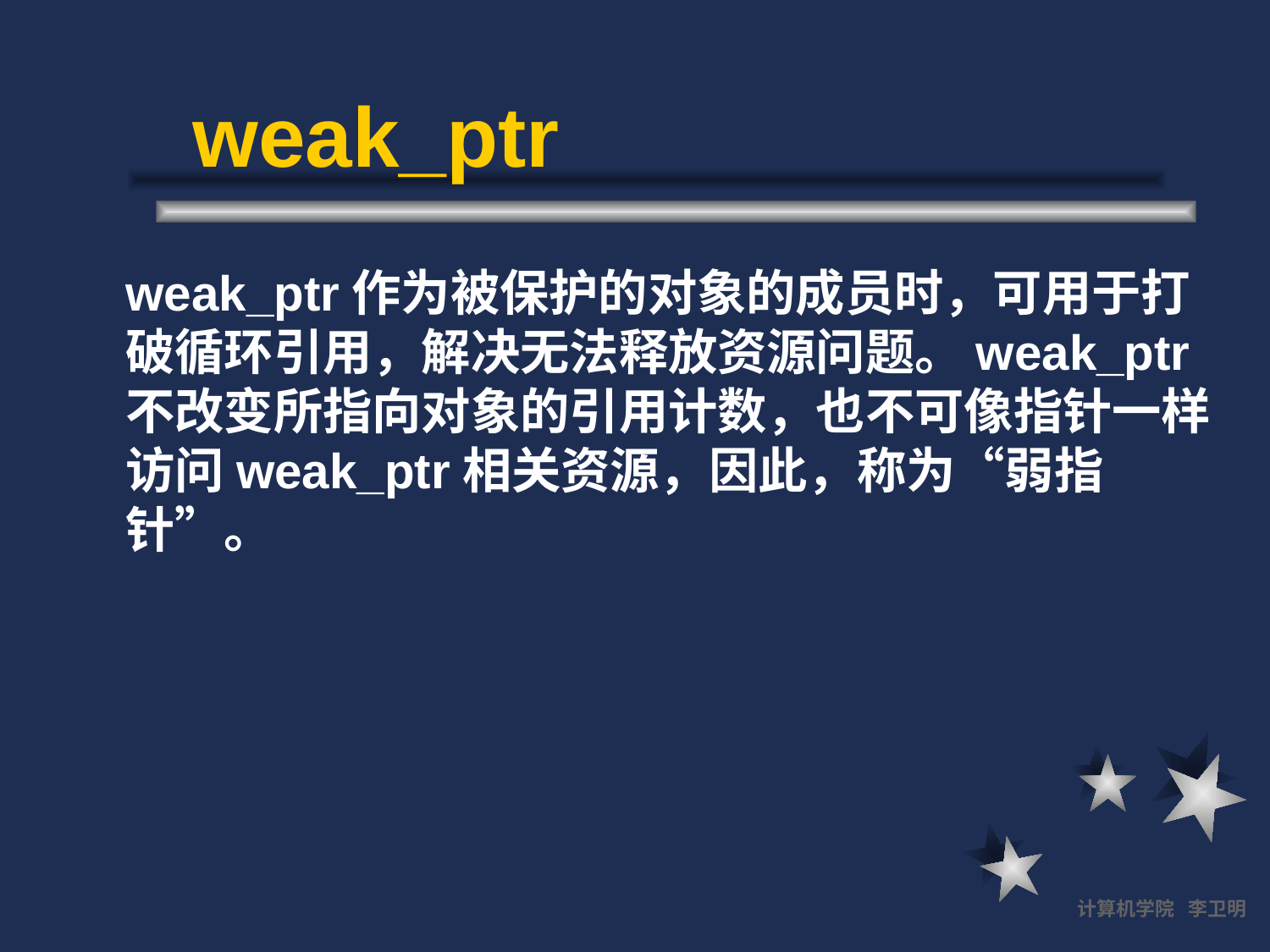

weak_ptr
weak_ptr作为被保护的对象的成员时，可用于打破循环引用，解决无法释放资源问题。weak_ptr不改变所指向对象的引用计数，也不可像指针一样访问weak_ptr相关资源，因此，称为“弱指针”。

计算机学院   李卫明